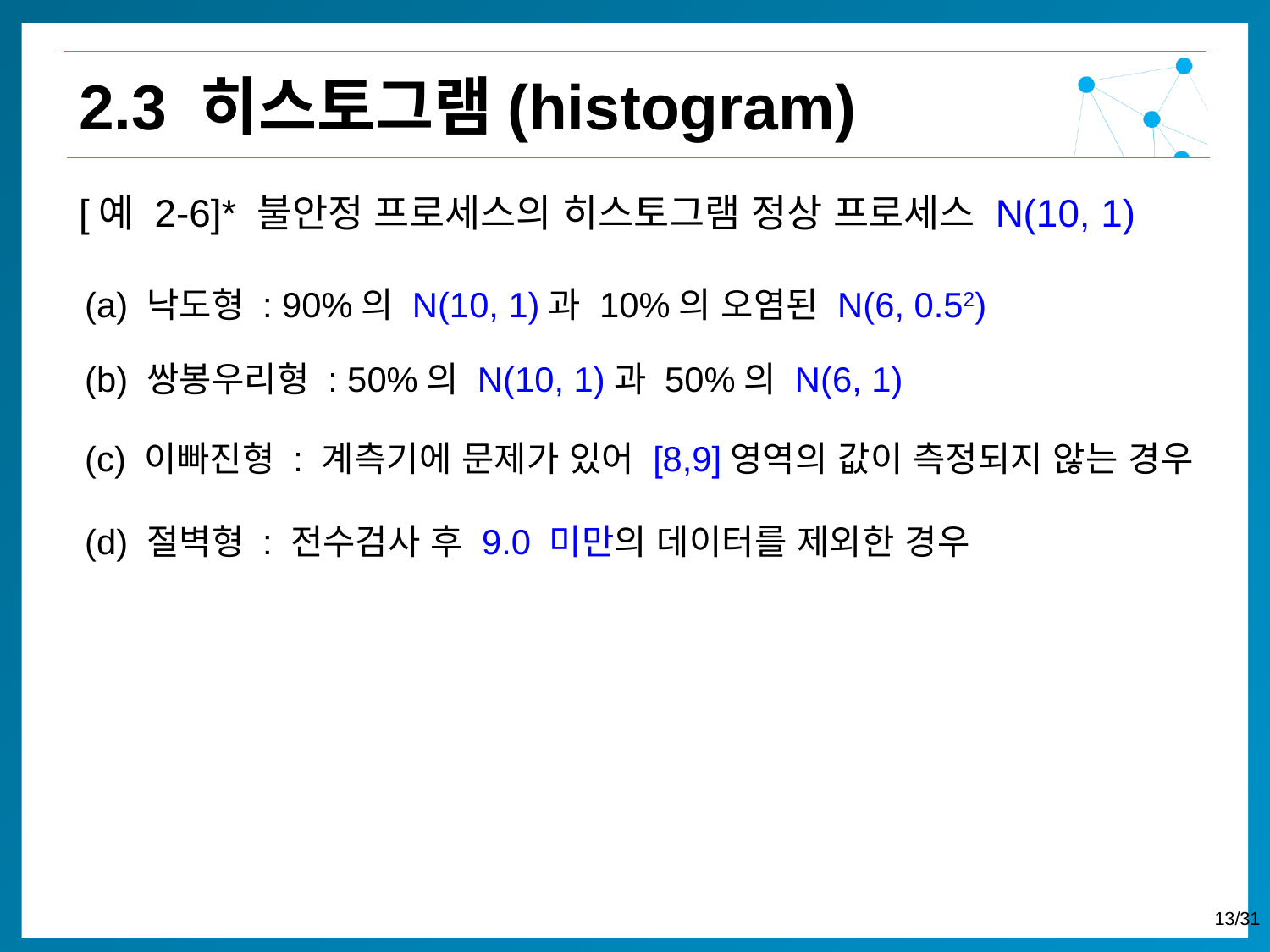

2.3 히스토그램(histogram)
[예 2-6]* 불안정 프로세스의 히스토그램 정상 프로세스 N(10, 1)

(a) 낙도형 : 90%의 N(10, 1)과 10%의 오염된 N(6, 0.52)
(b) 쌍봉우리형 : 50%의 N(10, 1)과 50%의 N(6, 1)
(c) 이빠진형 : 계측기에 문제가 있어 [8,9]영역의 값이 측정되지 않는 경우
(d) 절벽형 : 전수검사 후 9.0 미만의 데이터를 제외한 경우